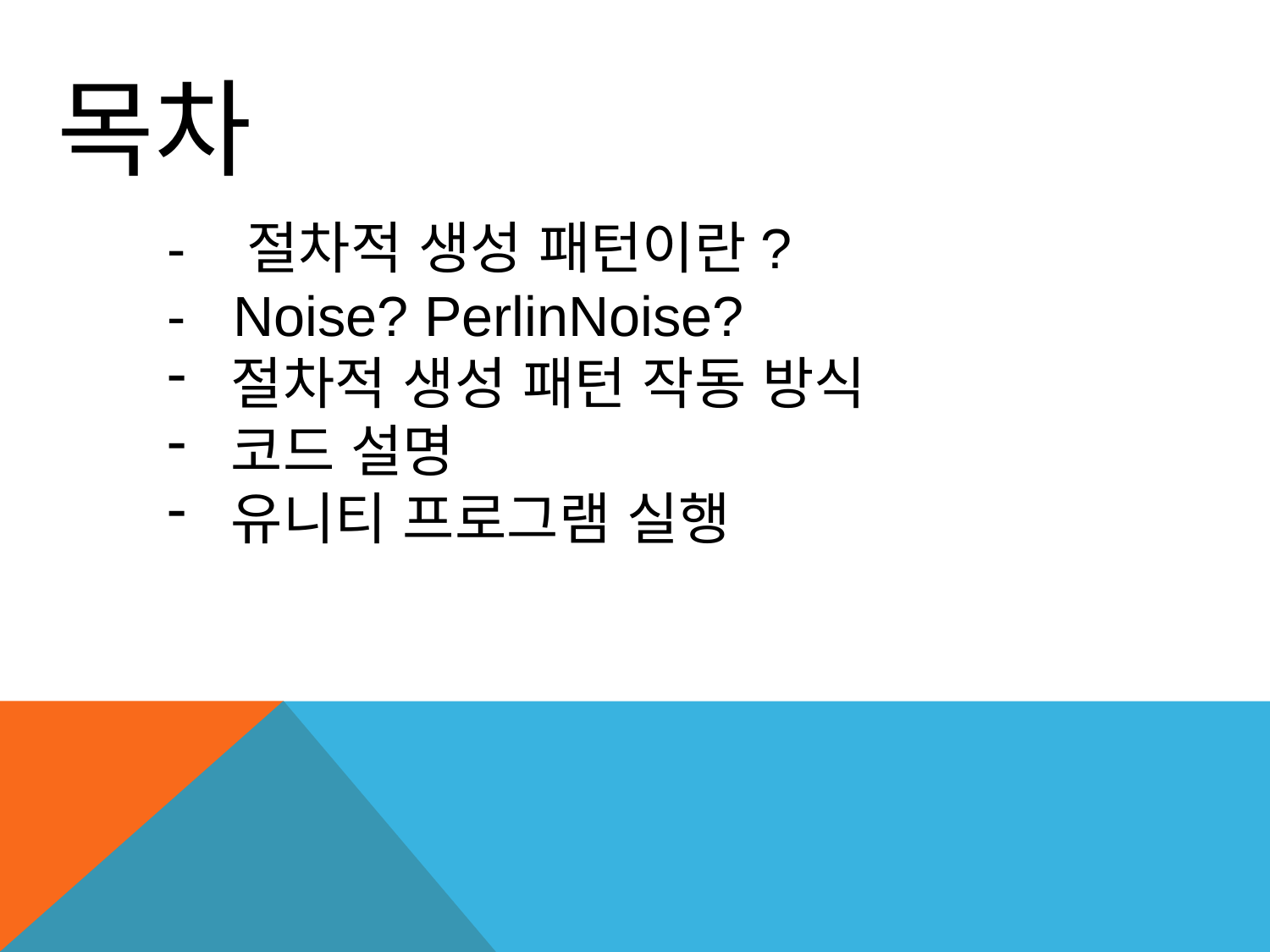

목차
-   절차적 생성 패턴이란?
-   Noise? PerlinNoise?
절차적 생성 패턴 작동 방식
코드 설명
유니티 프로그램 실행